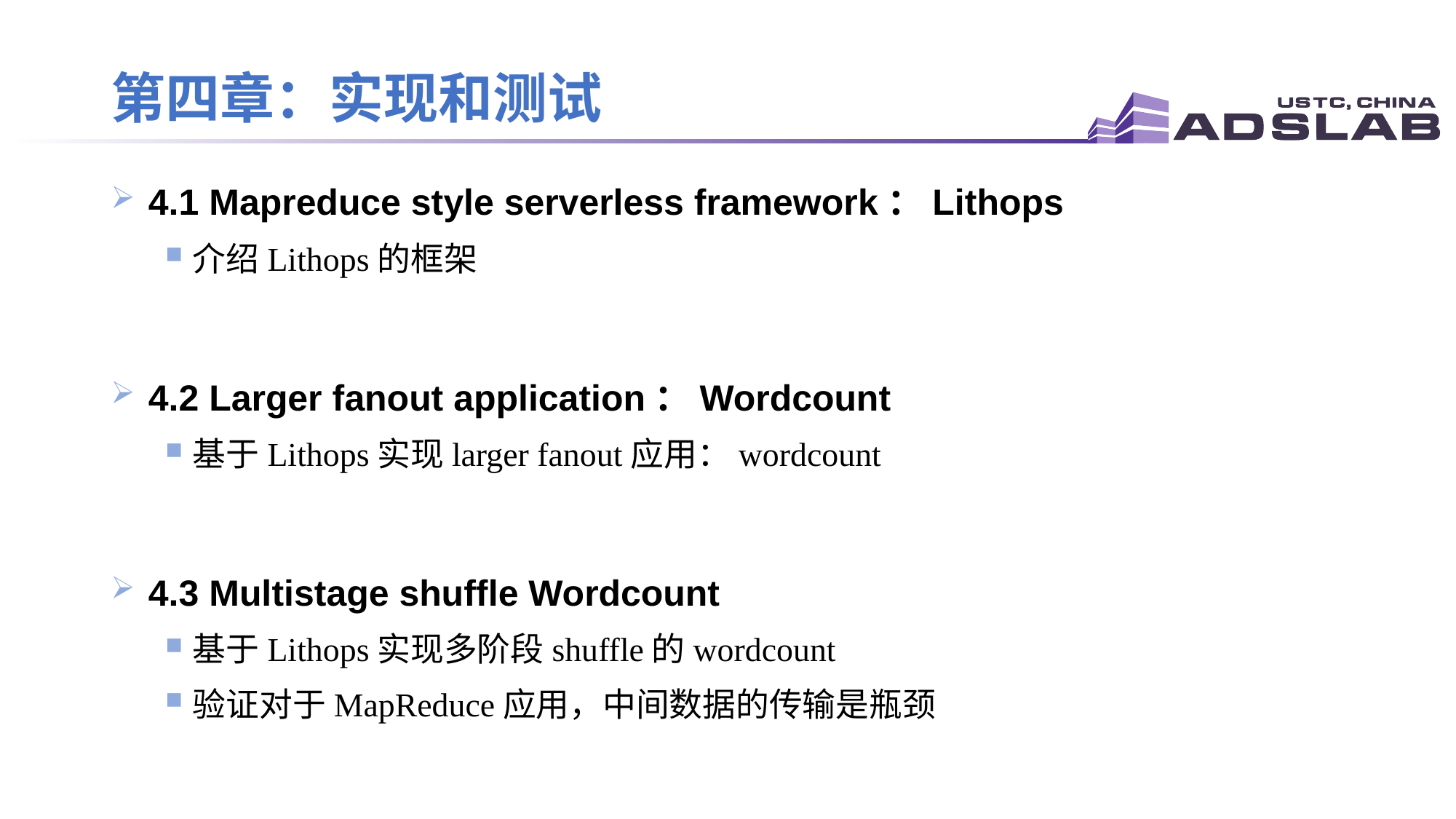

# 第四章：实现和测试
 4.1 Mapreduce style serverless framework：Lithops
介绍Lithops的框架

 4.2 Larger fanout application：Wordcount
基于Lithops实现larger fanout应用：wordcount

 4.3 Multistage shuffle Wordcount
基于Lithops实现多阶段shuffle的wordcount
验证对于MapReduce应用，中间数据的传输是瓶颈